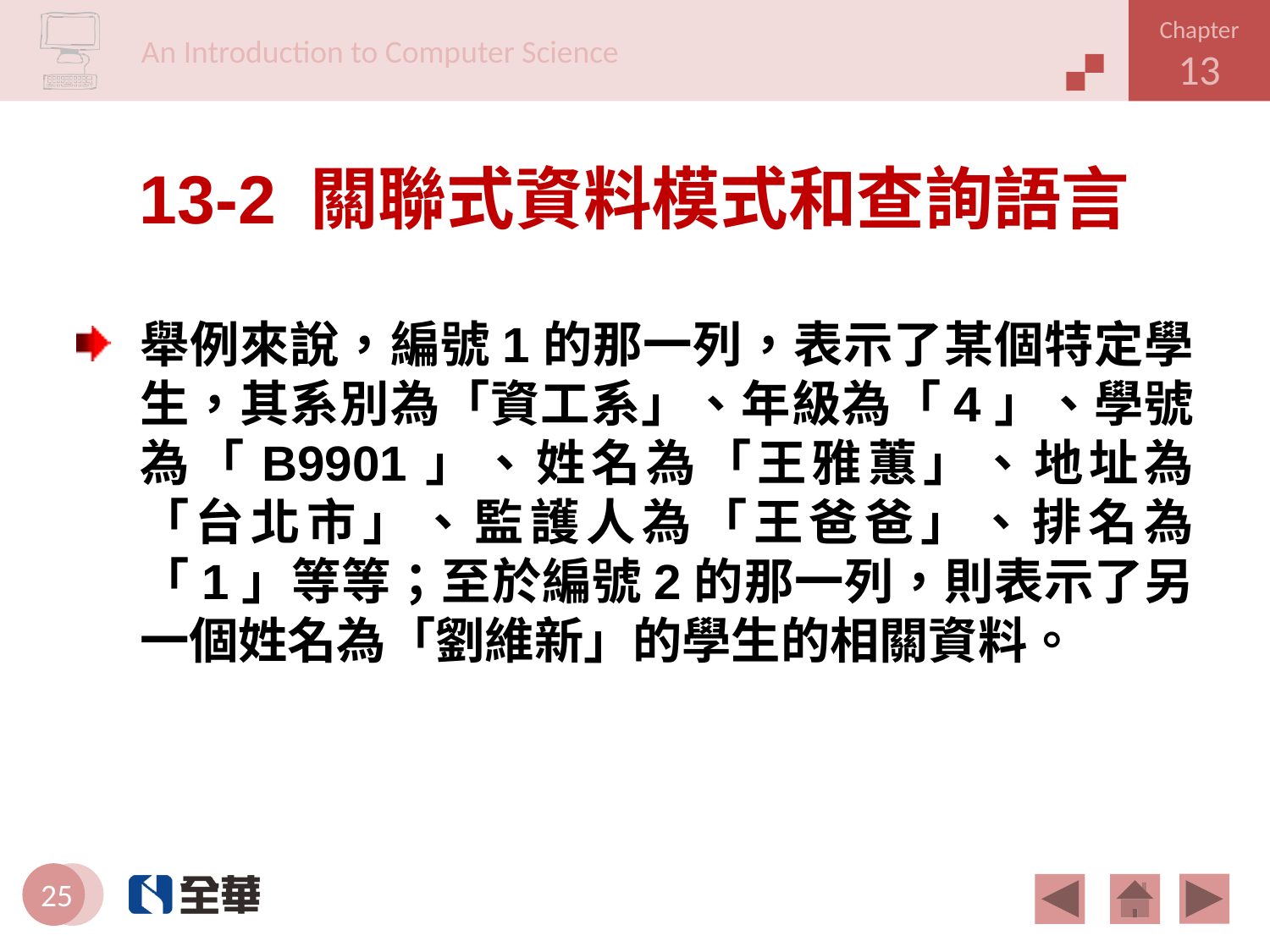

# 13-2 關聯式資料模式和查詢語言
舉例來說，編號1的那一列，表示了某個特定學生，其系別為「資工系」、年級為「4」、學號為「B9901」、姓名為「王雅蕙」、地址為「台北市」、監護人為「王爸爸」、排名為「1」等等；至於編號2的那一列，則表示了另一個姓名為「劉維新」的學生的相關資料。